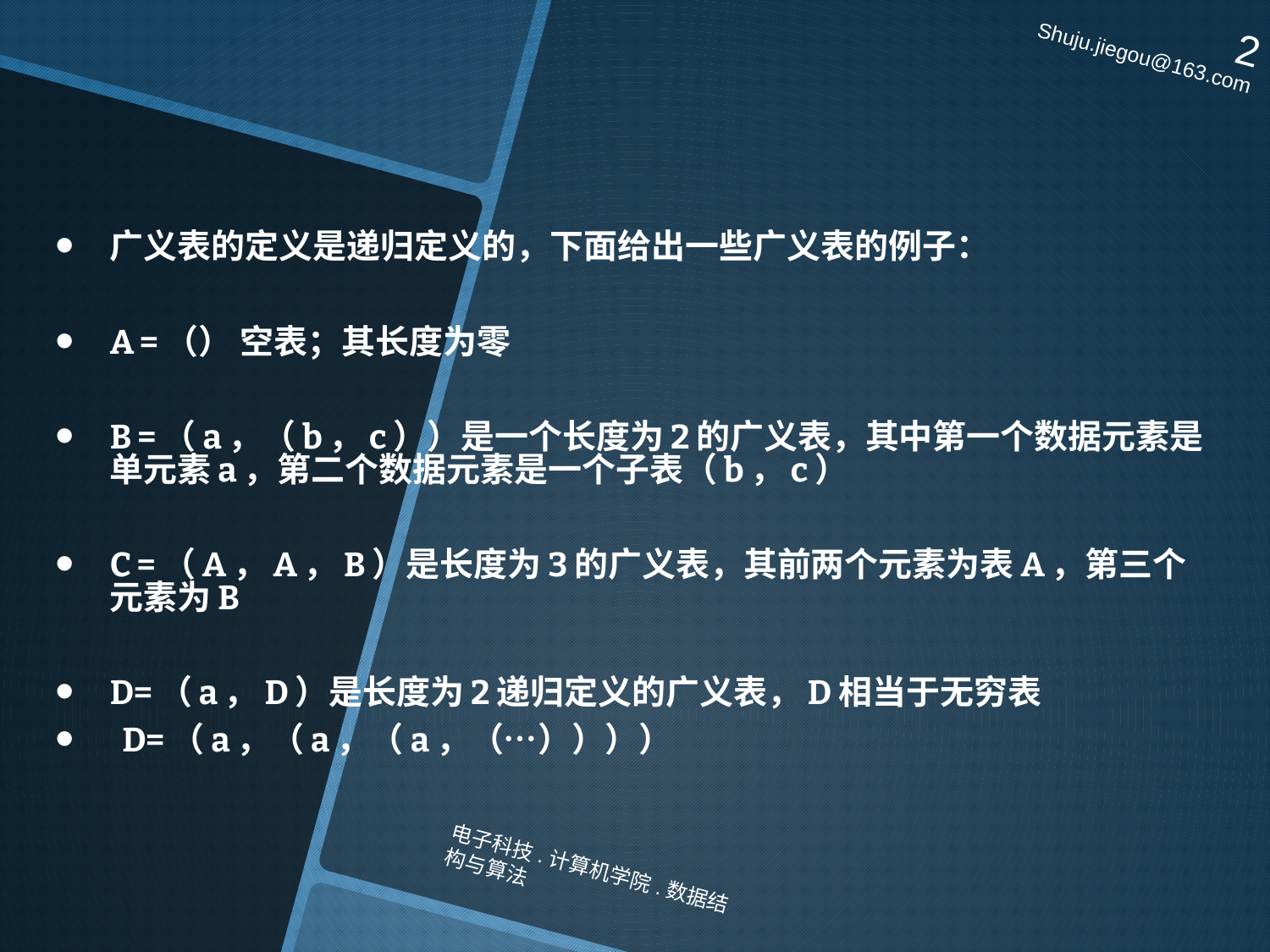

# $4.5 广义表
2
Shuju.jiegou@163.com
广义表的定义是递归定义的，下面给出一些广义表的例子：

A =（） 空表；其长度为零

B =（a，（b，c））是一个长度为2的广义表，其中第一个数据元素是单元素a，第二个数据元素是一个子表（b，c）

C =（A，A，B）是长度为3的广义表，其前两个元素为表A，第三个元素为B

D=（a，D）是长度为2递归定义的广义表，D相当于无穷表
  D=（a，（a，（a，（…））））
电子科技.计算机学院.数据结构与算法